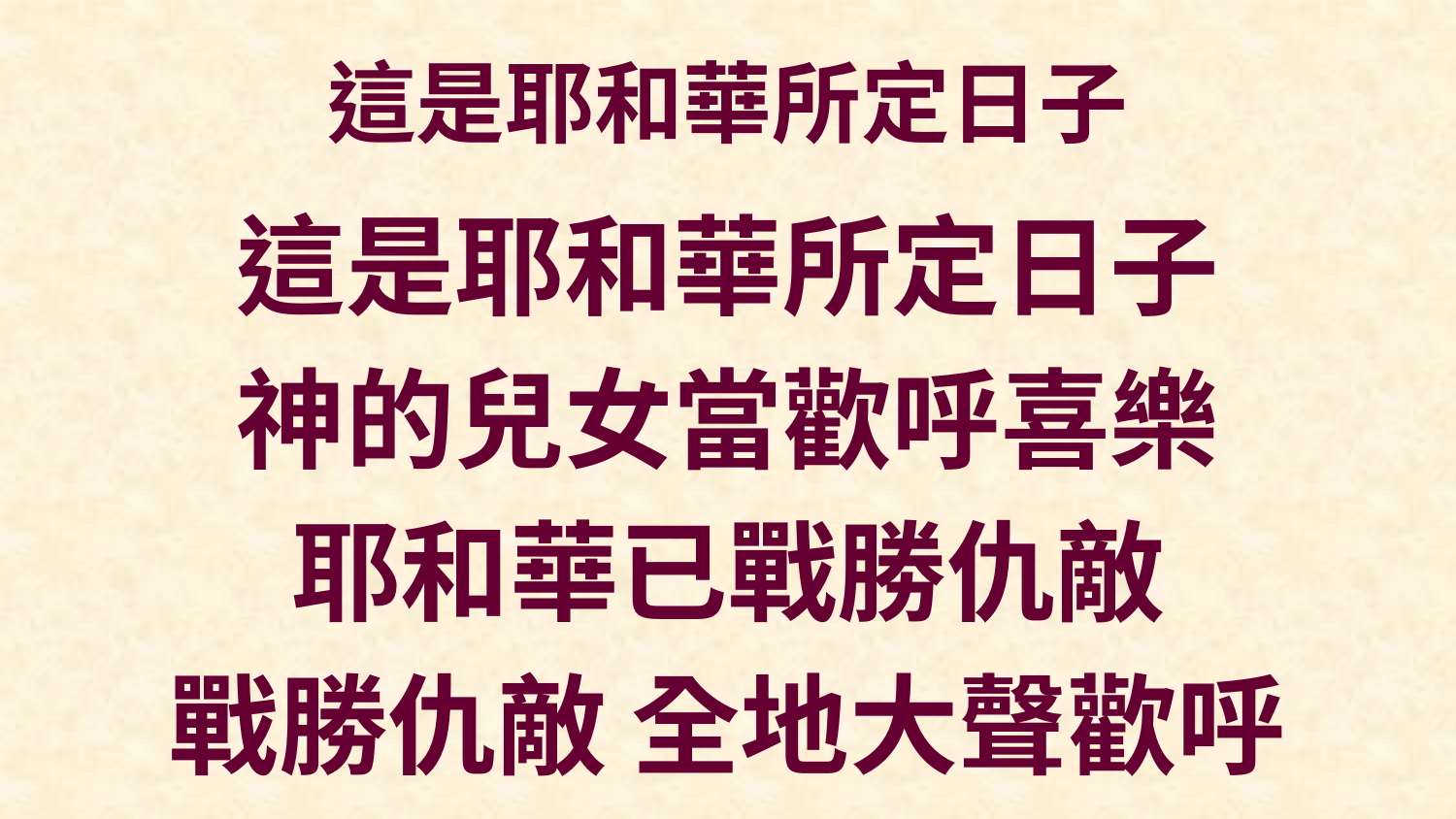

# 這是耶和華所定日子
這是耶和華所定日子
神的兒女當歡呼喜樂
耶和華已戰勝仇敵
戰勝仇敵 全地大聲歡呼